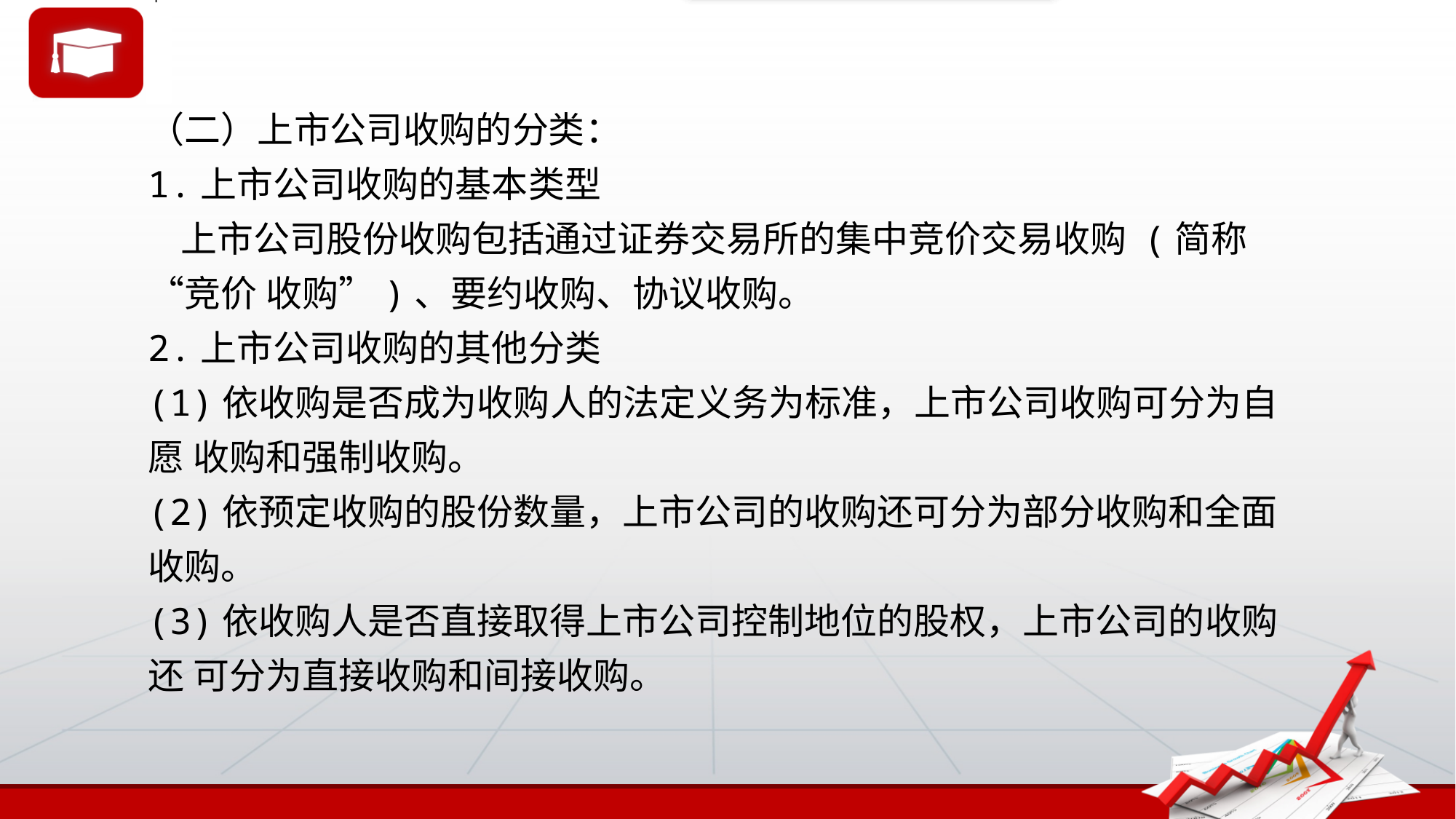

# （二）上市公司收购的分类： 1.上市公司收购的基本类型 上市公司股份收购包括通过证券交易所的集中竞价交易收购 (简称 “竞价 收购”)、要约收购、协议收购。 2.上市公司收购的其他分类 (1)依收购是否成为收购人的法定义务为标准，上市公司收购可分为自愿 收购和强制收购。 (2)依预定收购的股份数量，上市公司的收购还可分为部分收购和全面收购。 (3)依收购人是否直接取得上市公司控制地位的股权，上市公司的收购还 可分为直接收购和间接收购。